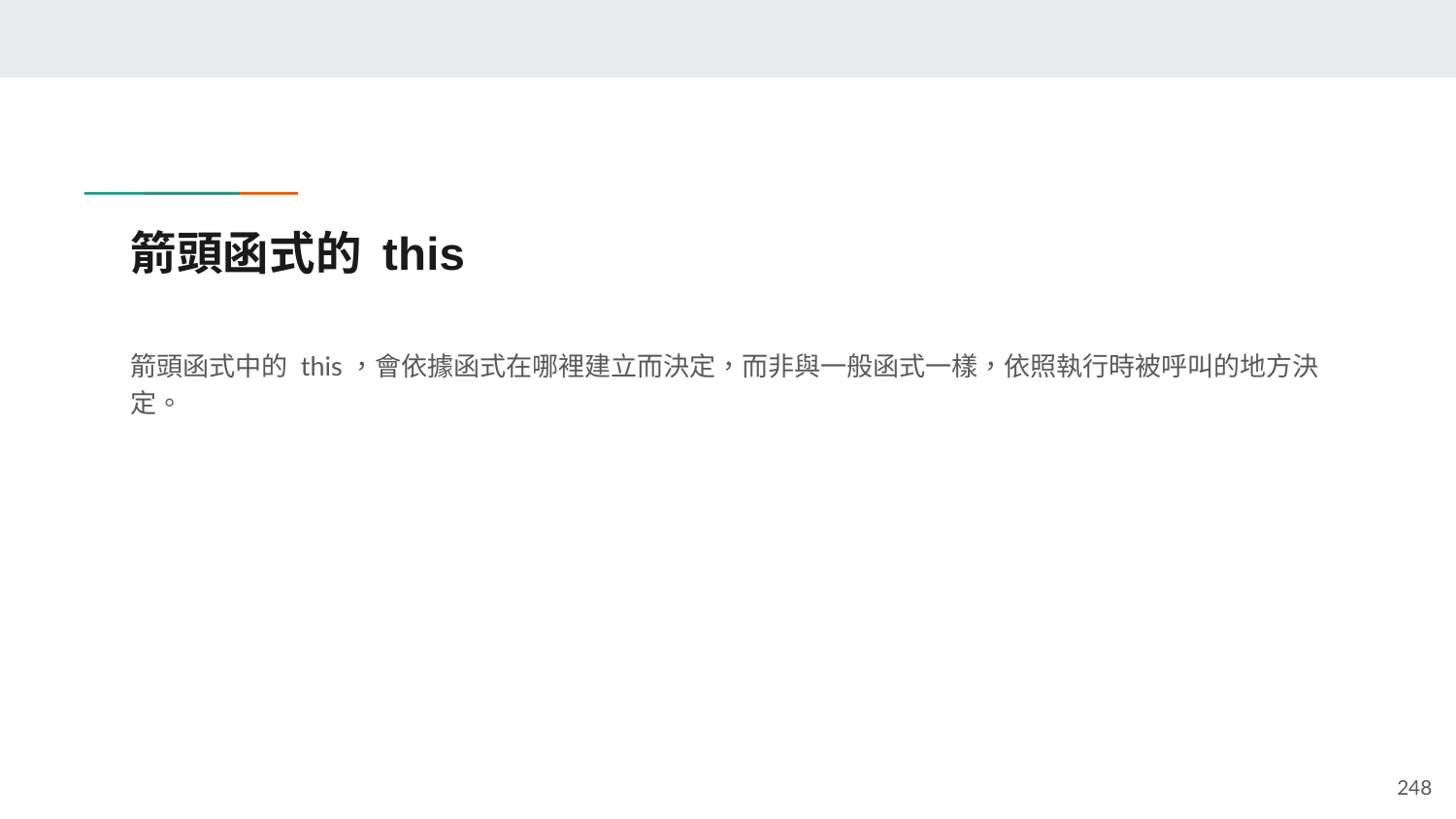

# 箭頭函式的 this
箭頭函式中的 this，會依據函式在哪裡建立而決定，而非與一般函式一樣，依照執行時被呼叫的地方決定。
248